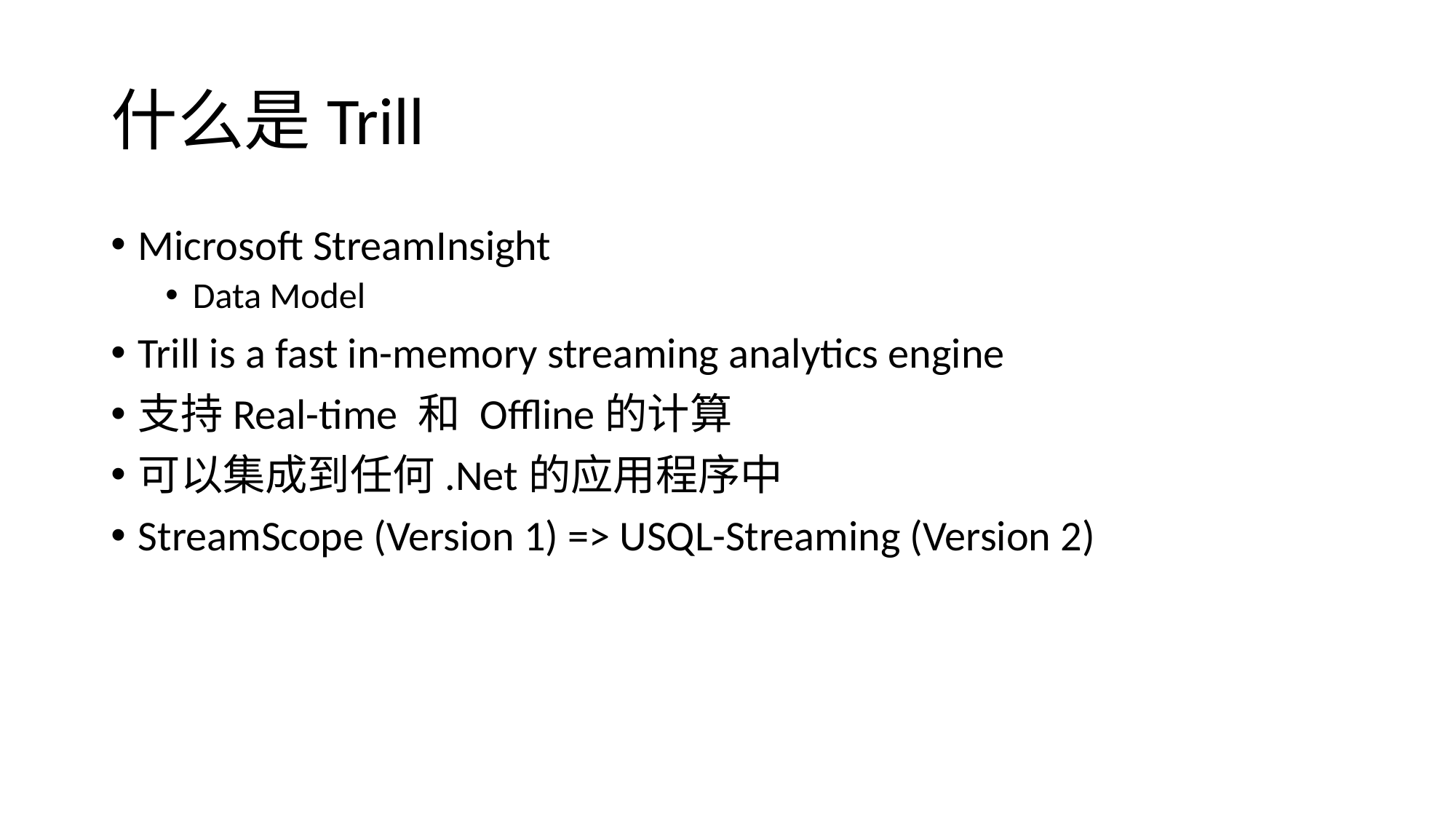

# 什么是Trill
Microsoft StreamInsight
Data Model
Trill is a fast in-memory streaming analytics engine
支持Real-time 和 Offline的计算
可以集成到任何.Net的应用程序中
StreamScope (Version 1) => USQL-Streaming (Version 2)